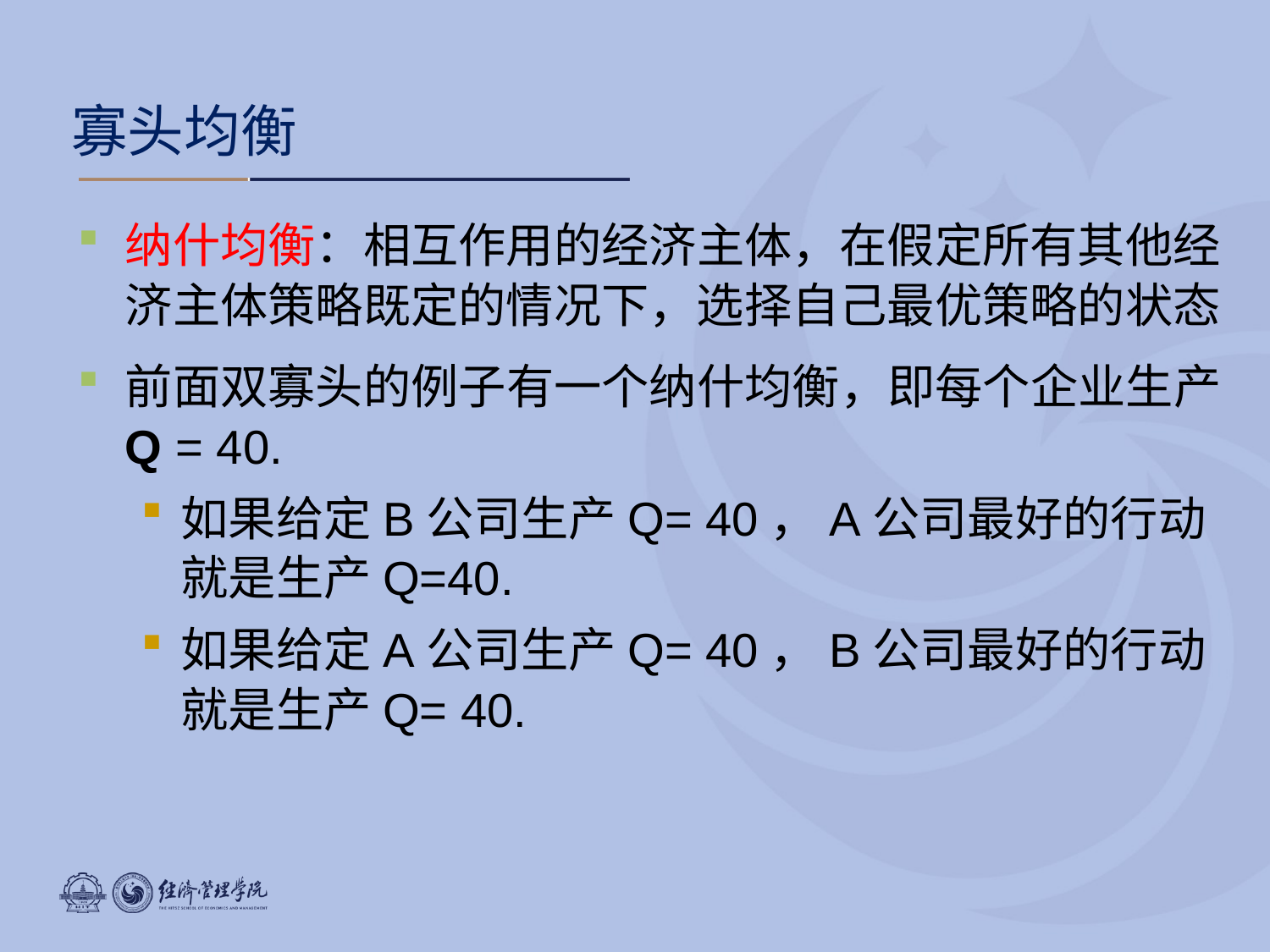

寡头均衡
纳什均衡：相互作用的经济主体，在假定所有其他经济主体策略既定的情况下，选择自己最优策略的状态
前面双寡头的例子有一个纳什均衡，即每个企业生产 Q = 40.
如果给定B公司生产Q= 40，A公司最好的行动就是生产Q=40.
如果给定A公司生产Q= 40，B公司最好的行动就是生产Q= 40.